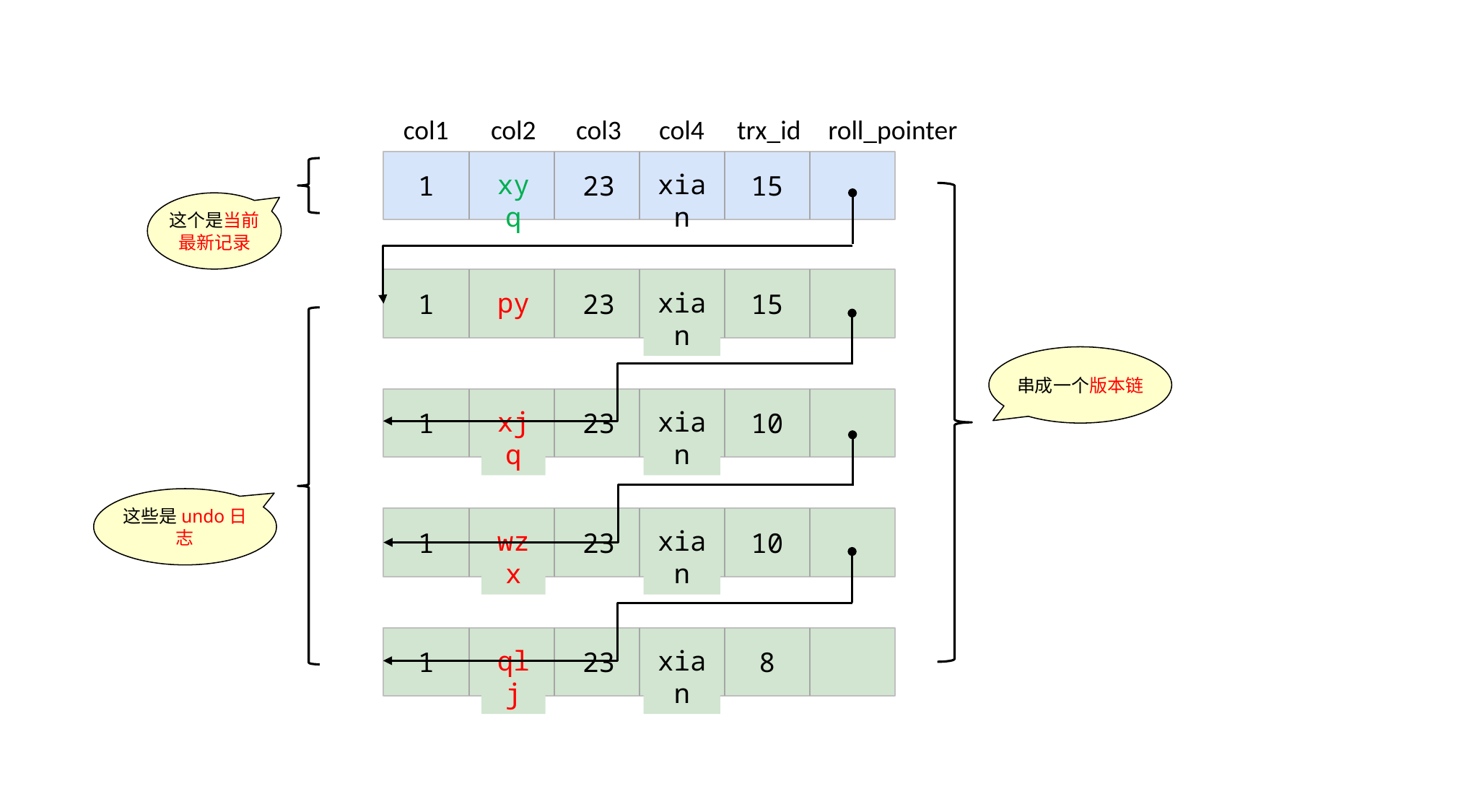

roll_pointer
col1
col2
col3
col4
trx_id

xyq
xian
1
23
15

这个是当前最新记录

py
xian
1
23
15

串成一个版本链

xjq
xian
1
23
10
这些是undo日志

wzx
xian
1
23
10

qlj
xian
1
23
8